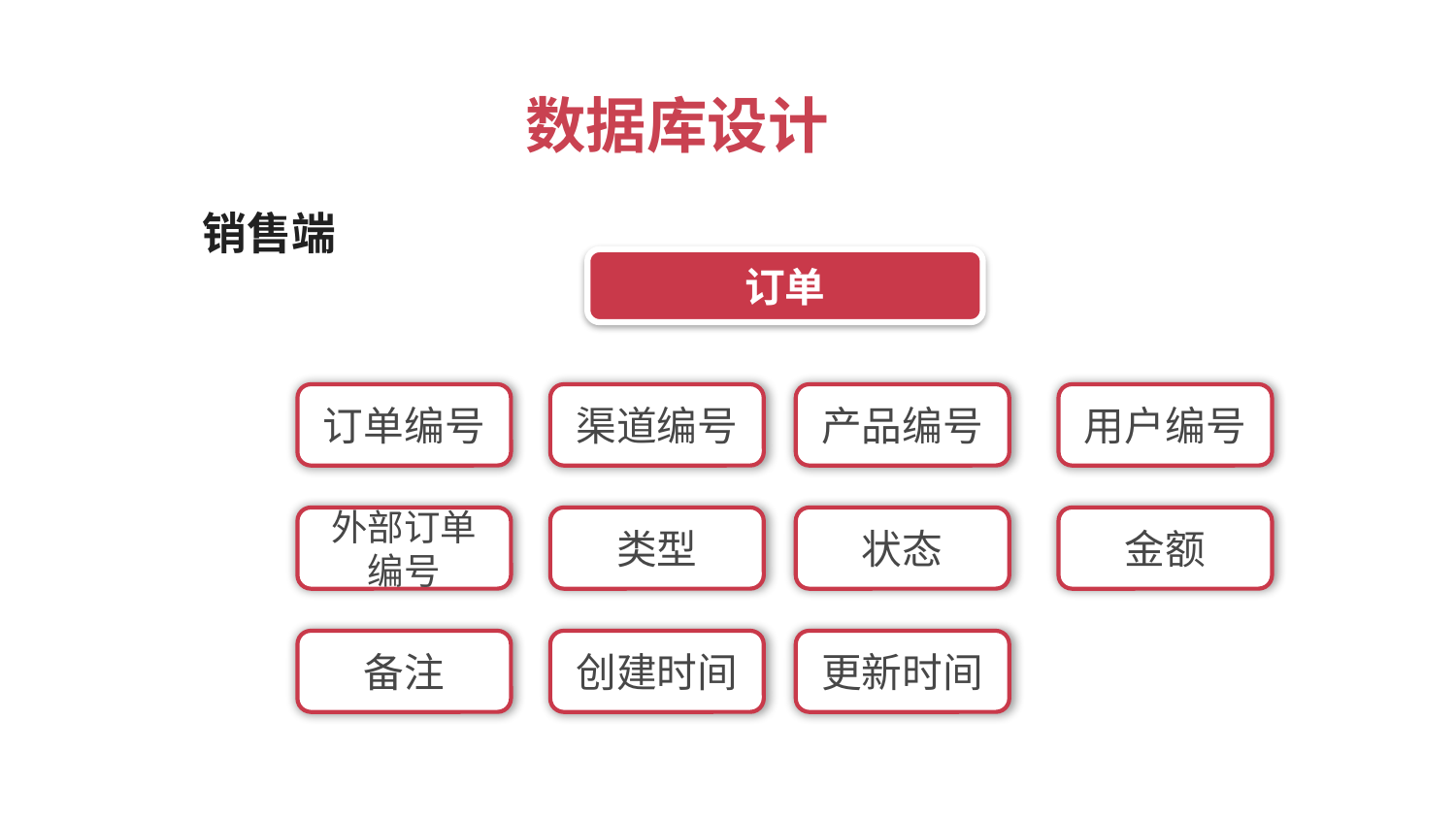

数据库设计
 销售端
订单
订单编号
渠道编号
产品编号
用户编号
外部订单编号
类型
状态
金额
备注
创建时间
更新时间